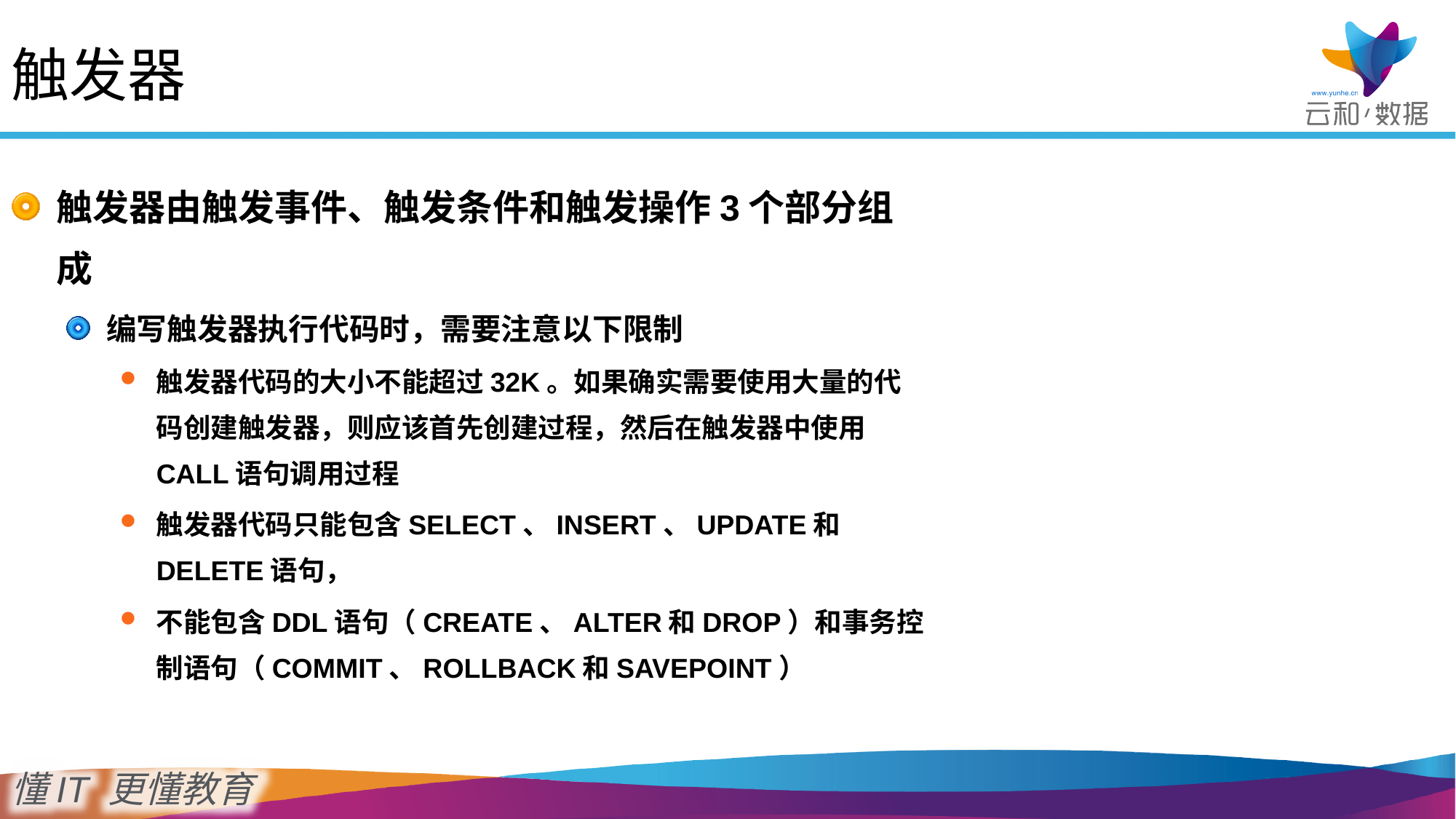

# 触发器
触发器由触发事件、触发条件和触发操作3个部分组成
编写触发器执行代码时，需要注意以下限制
触发器代码的大小不能超过32K。如果确实需要使用大量的代码创建触发器，则应该首先创建过程，然后在触发器中使用CALL语句调用过程
触发器代码只能包含SELECT、INSERT、UPDATE和DELETE语句，
不能包含DDL语句（CREATE、ALTER和DROP）和事务控制语句（COMMIT、ROLLBACK和SAVEPOINT）